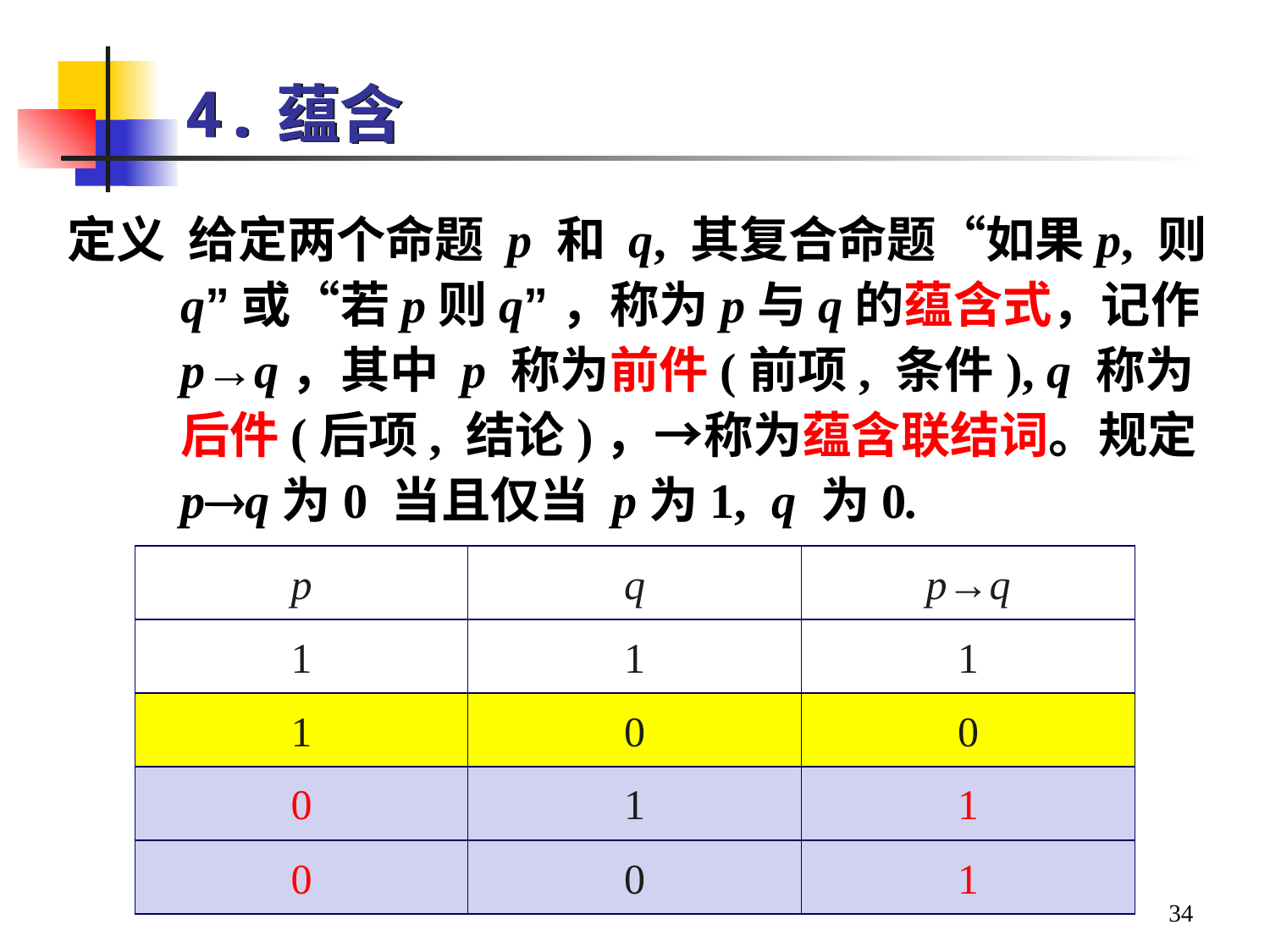

# 4.蕴含
定义  给定两个命题 p 和 q, 其复合命题“如果p, 则q”或“若p则q”，称为p与q的蕴含式，记作p→q，其中 p 称为前件(前项, 条件), q 称为后件(后项, 结论)，→称为蕴含联结词。规定p→q为0 当且仅当 p为1,  q 为0.
| p | q | p→q |
| --- | --- | --- |
| 1 | 1 | 1 |
| 1 | 0 | 0 |
| 0 | 1 | 1 |
| 0 | 0 | 1 |
34